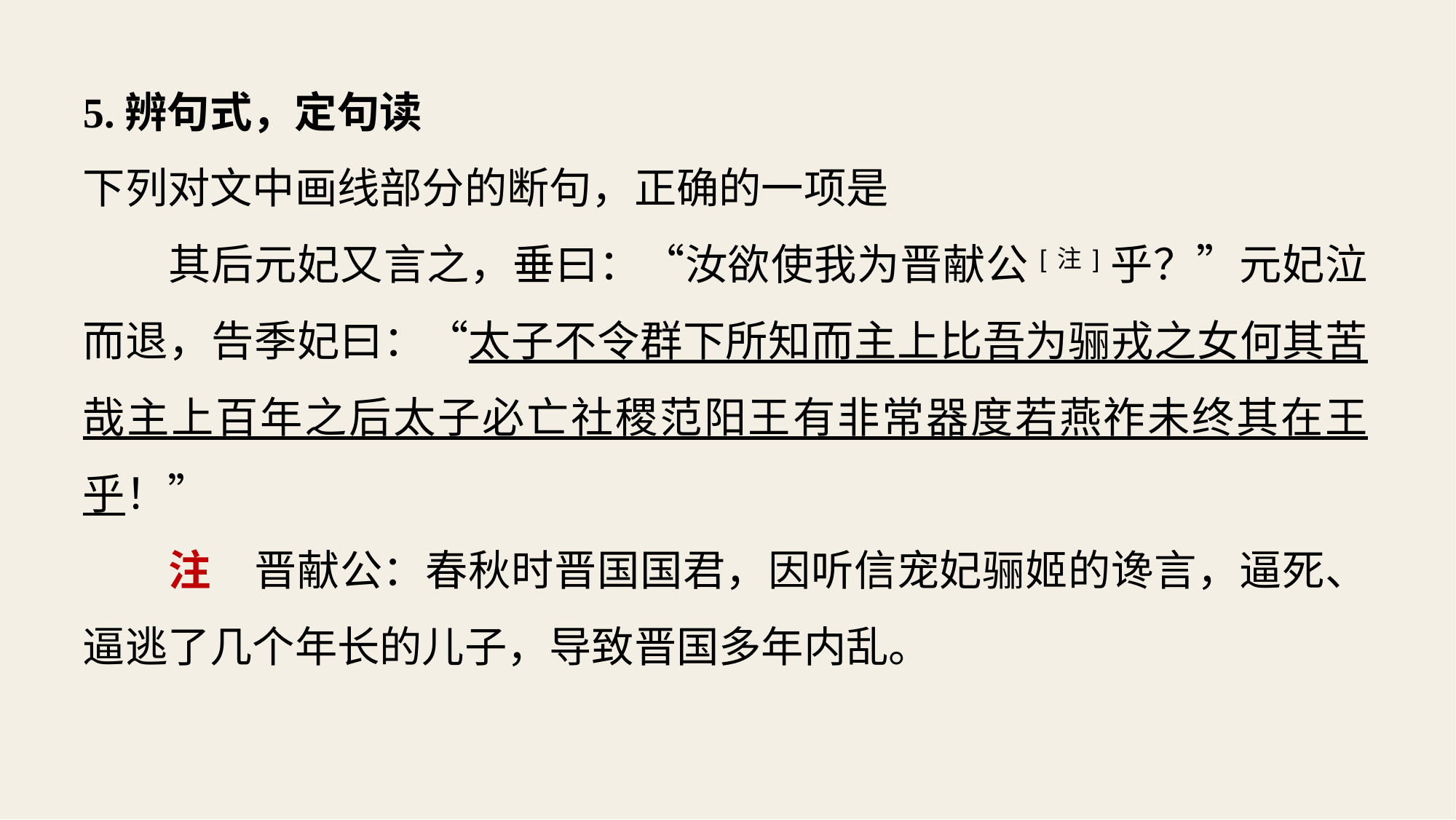

5.辨句式，定句读
下列对文中画线部分的断句，正确的一项是
其后元妃又言之，垂曰：“汝欲使我为晋献公[注]乎？”元妃泣而退，告季妃曰：“太子不令群下所知而主上比吾为骊戎之女何其苦哉主上百年之后太子必亡社稷范阳王有非常器度若燕祚未终其在王乎！”
注　晋献公：春秋时晋国国君，因听信宠妃骊姬的谗言，逼死、逼逃了几个年长的儿子，导致晋国多年内乱。